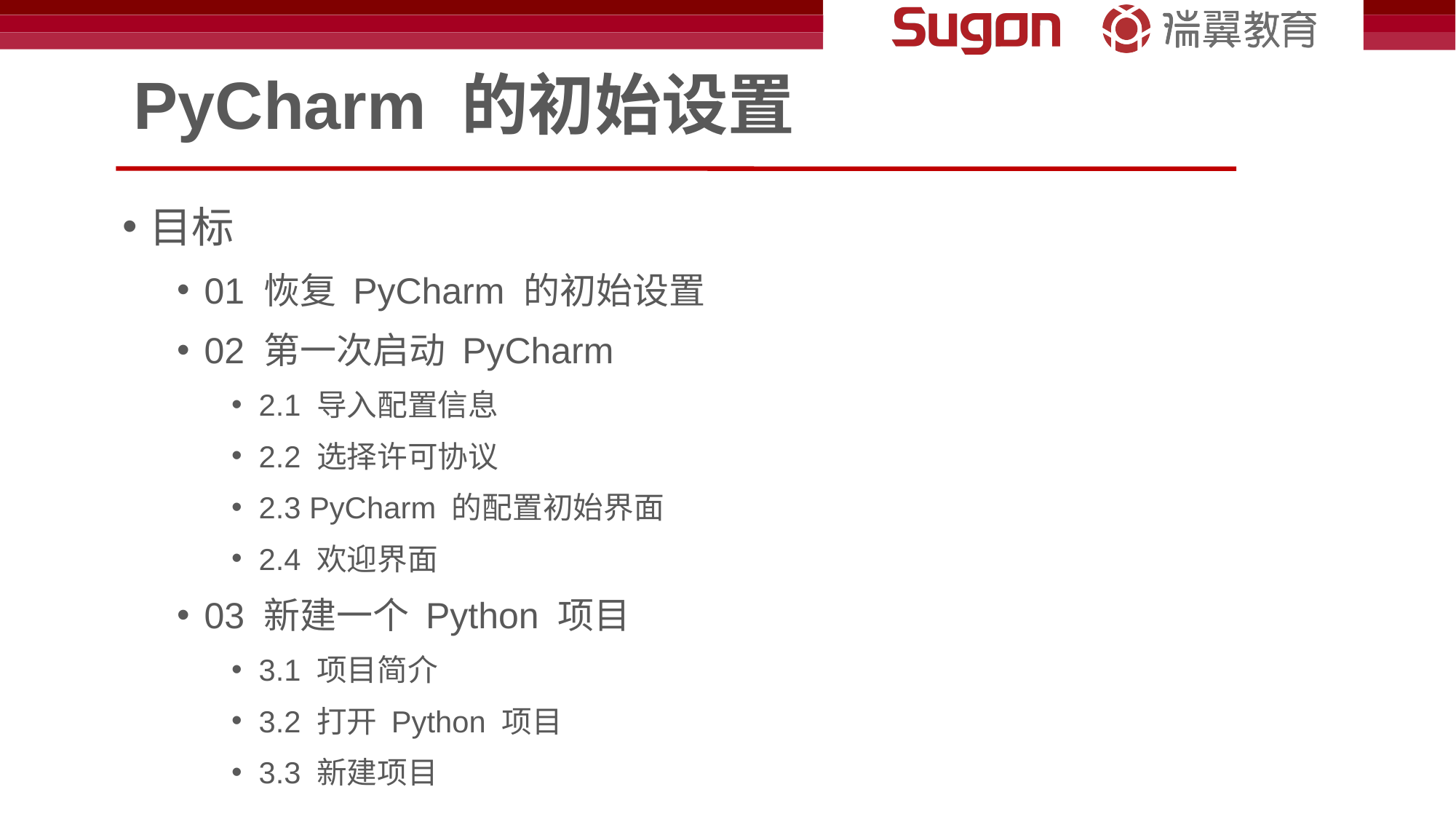

# PyCharm 的初始设置
目标
01 恢复 PyCharm 的初始设置
02 第一次启动 PyCharm
2.1 导入配置信息
2.2 选择许可协议
2.3 PyCharm 的配置初始界面
2.4 欢迎界面
03 新建一个 Python 项目
3.1 项目简介
3.2 打开 Python 项目
3.3 新建项目